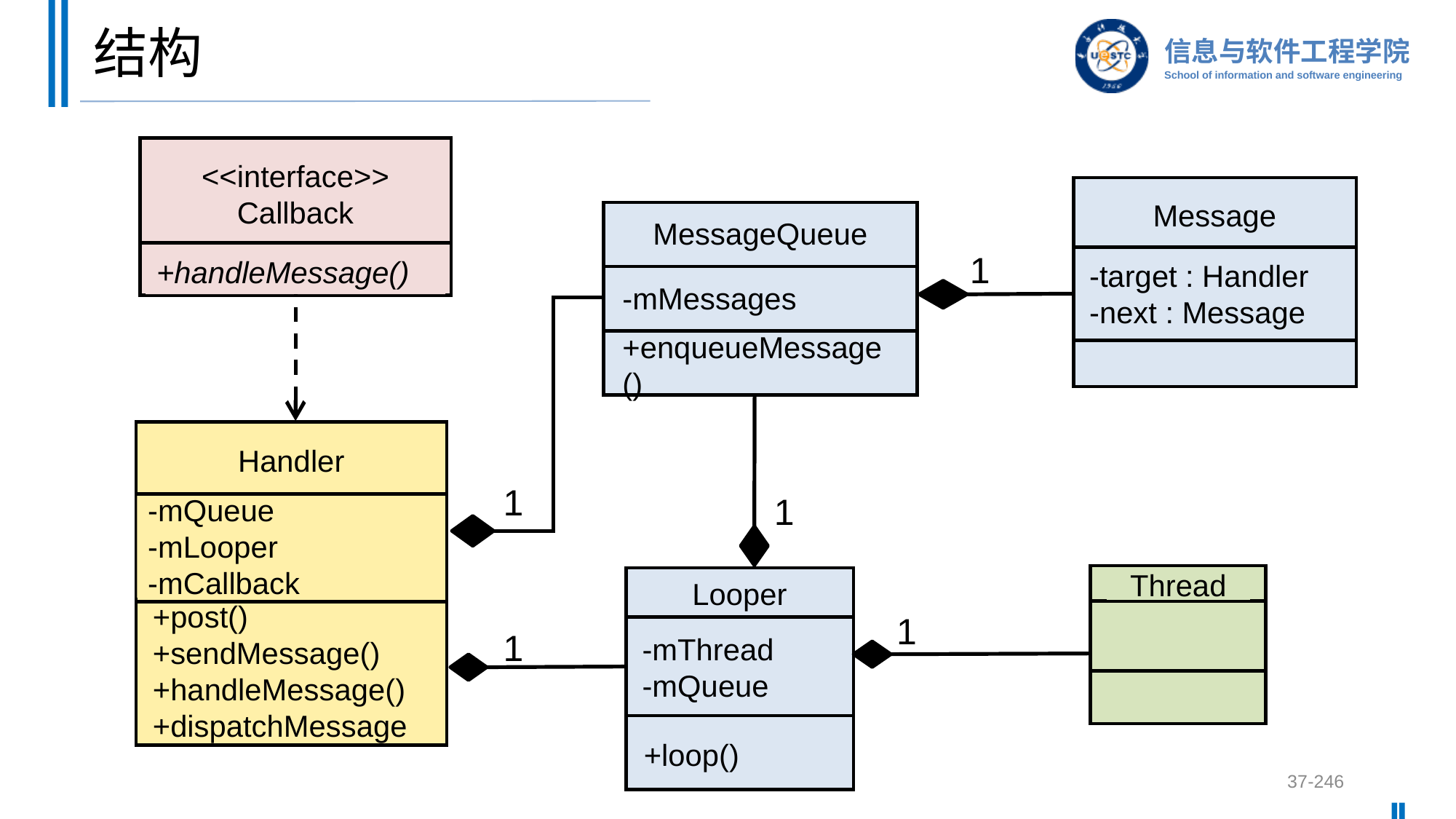

# 结构

<<interface>>
Callback
+handleMessage()

Message
-target : Handler
-next : Message

MessageQueue
-mMessages
+enqueueMessage()
1

Handler
-mQueue
-mLooper
-mCallback
+post()
+sendMessage()
+handleMessage()
+dispatchMessage
1
1

Thread

Looper
-mThread
-mQueue
+loop()
1
1

37-246